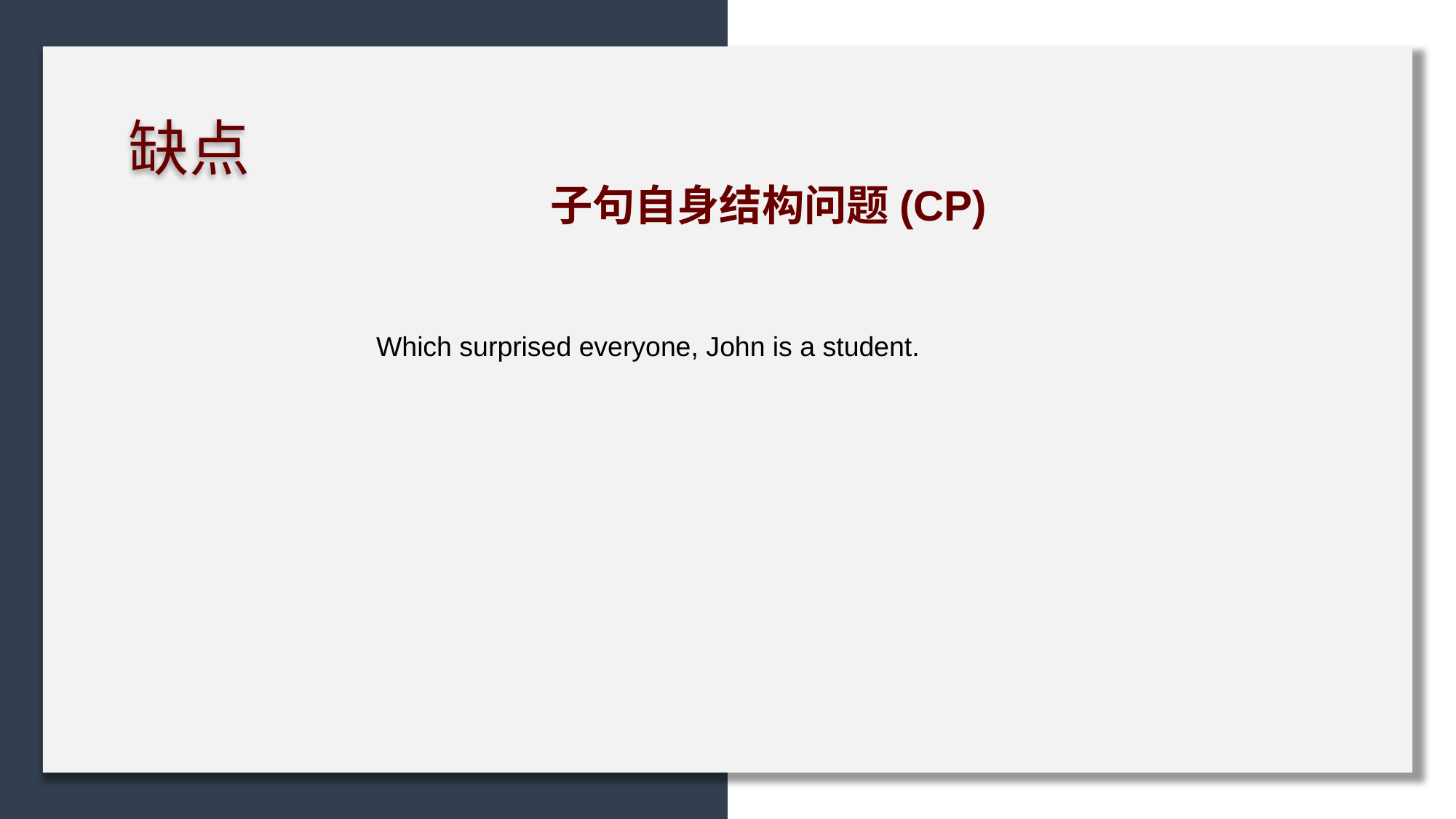

缺点
子句自身结构问题(CP)
Which surprised everyone, John is a student.